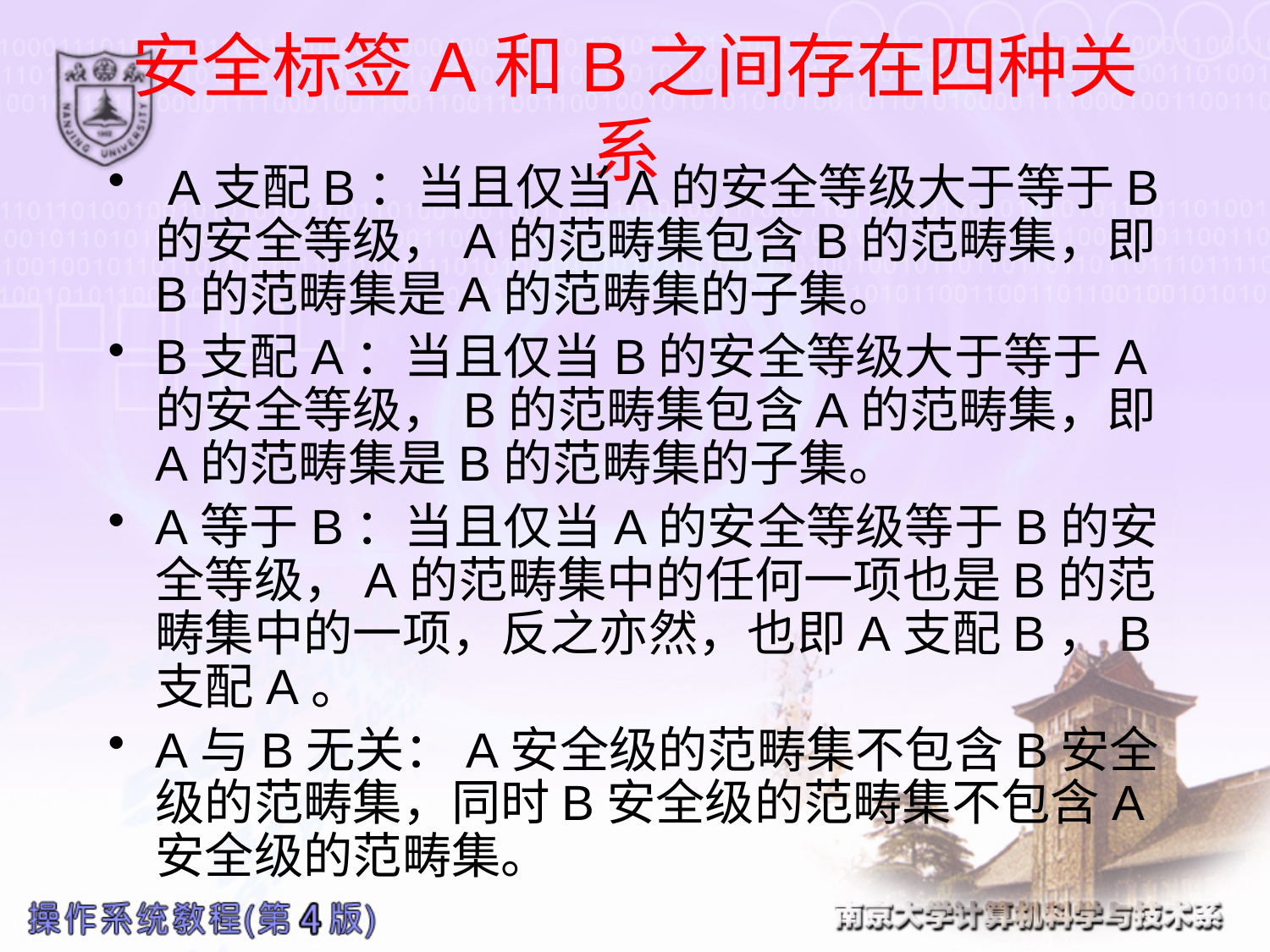

# 安全标签A和B之间存在四种关系
 A支配B：当且仅当A的安全等级大于等于B的安全等级，A的范畴集包含B的范畴集，即B的范畴集是A的范畴集的子集。
B支配A：当且仅当B的安全等级大于等于A的安全等级，B的范畴集包含A的范畴集，即A的范畴集是B的范畴集的子集。
A等于B：当且仅当A的安全等级等于B的安全等级，A的范畴集中的任何一项也是B的范畴集中的一项，反之亦然，也即A支配B，B支配A。
A与B无关：A安全级的范畴集不包含B安全级的范畴集，同时B安全级的范畴集不包含A安全级的范畴集。